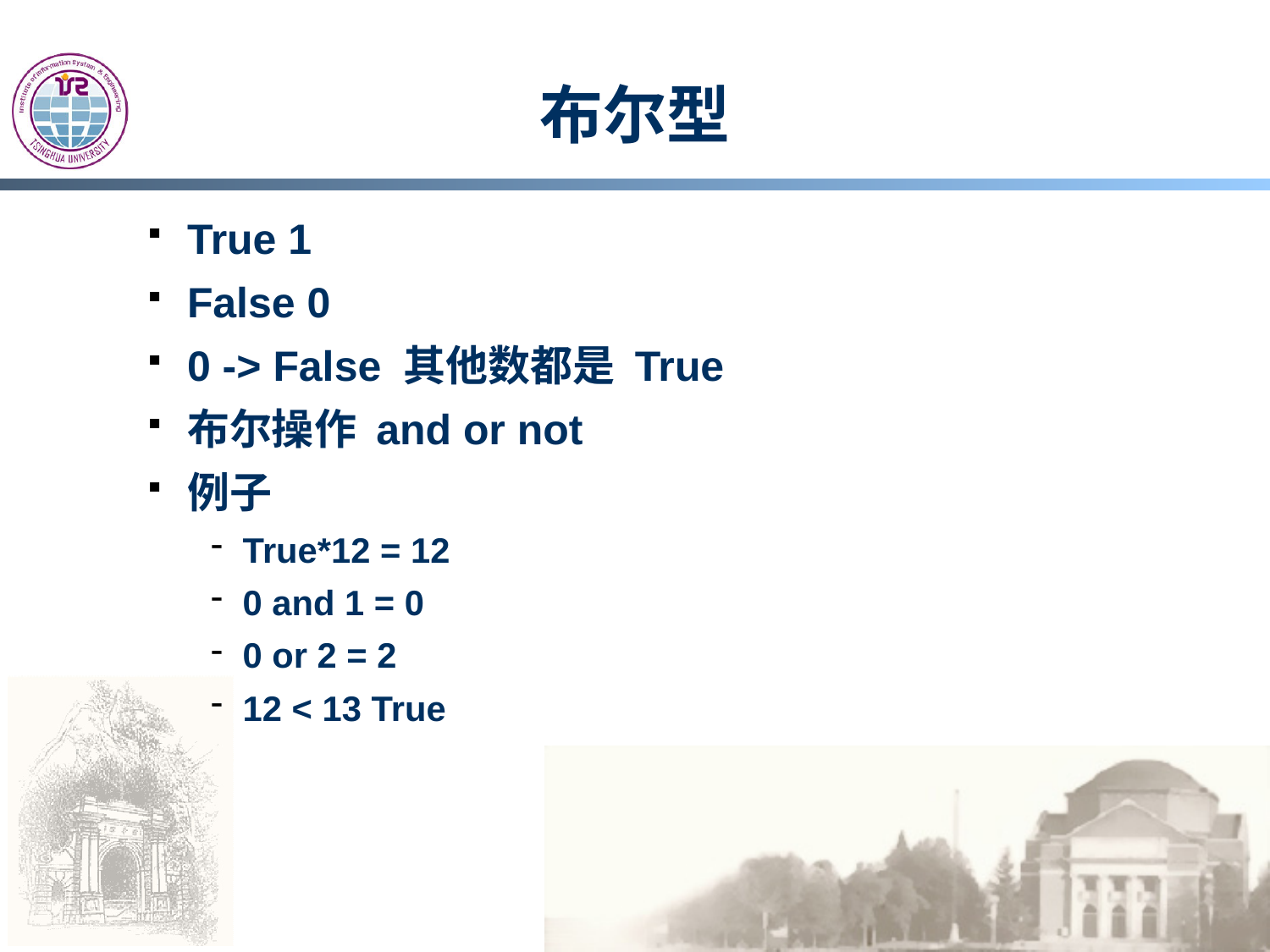

# 布尔型
True 1
False 0
0 -> False 其他数都是 True
布尔操作 and or not
例子
True*12 = 12
0 and 1 = 0
0 or 2 = 2
12 < 13 True